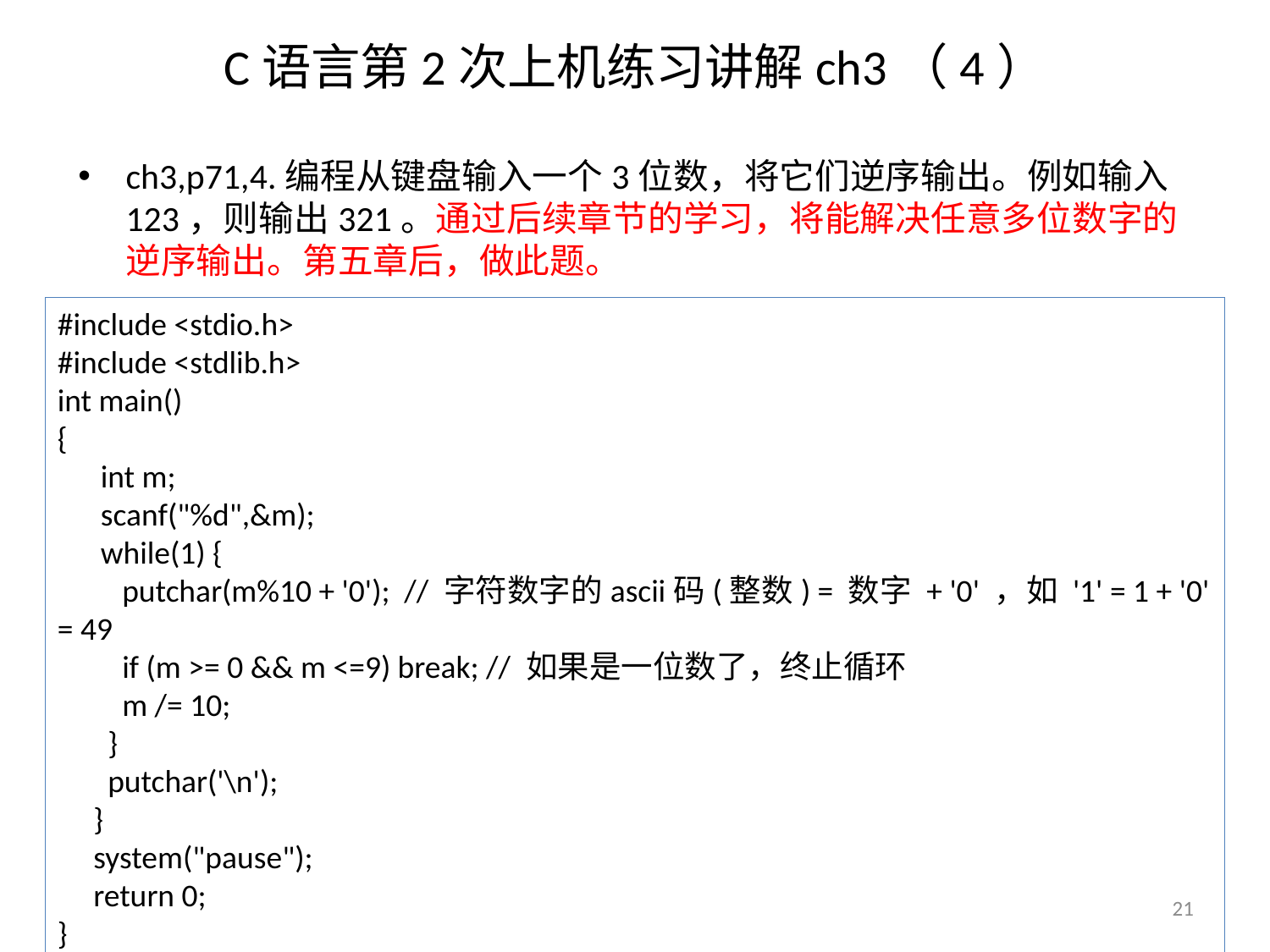

# C语言第2次上机练习讲解ch3（4）
ch3,p71,4.编程从键盘输入一个3位数，将它们逆序输出。例如输入123，则输出321。通过后续章节的学习，将能解决任意多位数字的逆序输出。第五章后，做此题。
#include <stdio.h>
#include <stdlib.h>
int main()
{
      int m;
      scanf("%d",&m);
      while(1) {
         putchar(m%10 + '0');  // 字符数字的ascii码(整数) = 数字 + '0' ，如 '1' = 1 + '0' = 49
         if (m >= 0 && m <=9) break; // 如果是一位数了，终止循环
         m /= 10;
       }
       putchar('\n');
     }
     system("pause");
     return 0;
}
21